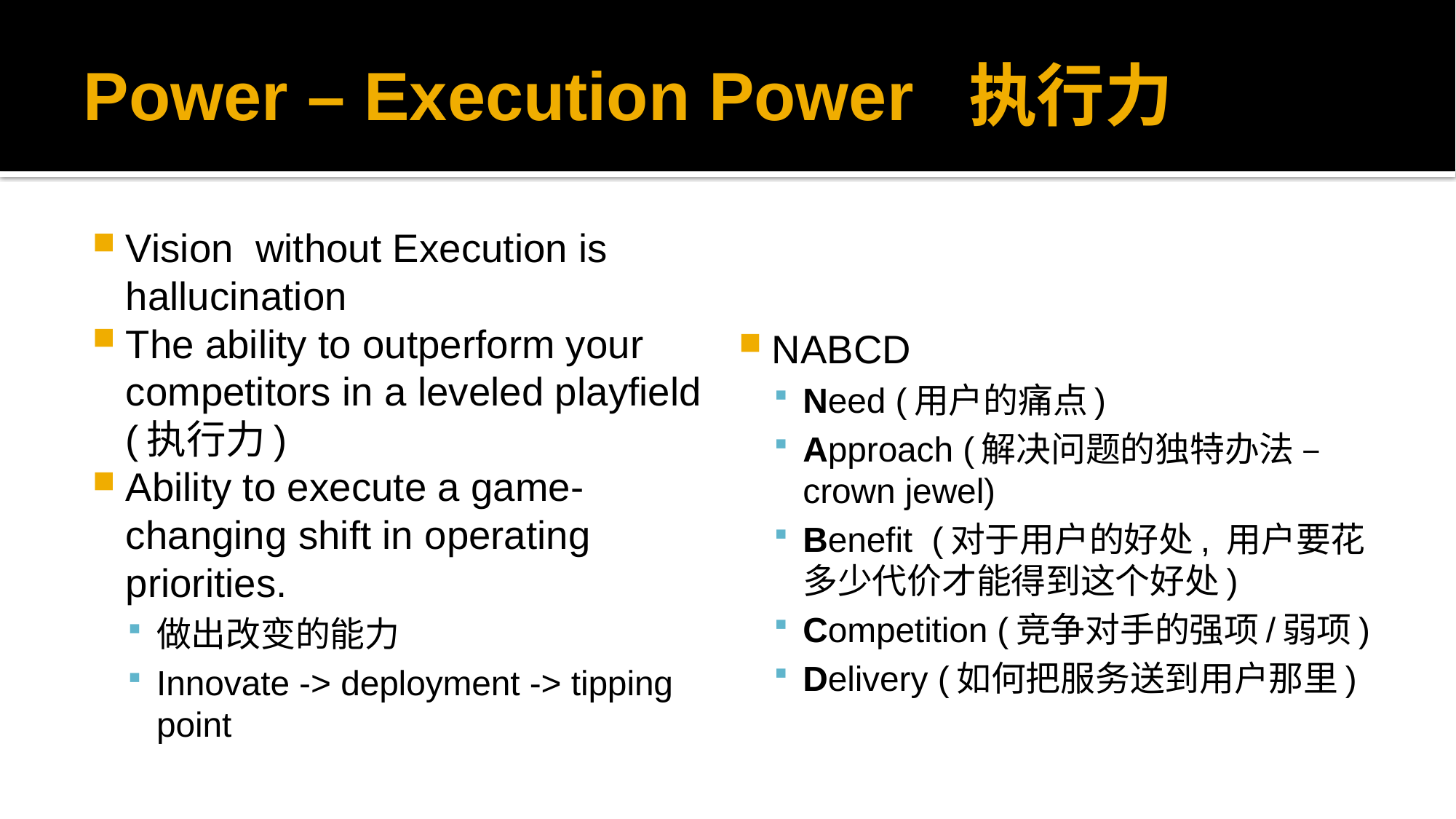

# Power – Execution Power  执行力
Vision  without Execution is hallucination
The ability to outperform your competitors in a leveled playfield (执行力)
Ability to execute a game-changing shift in operating priorities.
做出改变的能力
Innovate -> deployment -> tipping point

NABCD
Need (用户的痛点)
Approach (解决问题的独特办法 – crown jewel)
Benefit  (对于用户的好处, 用户要花多少代价才能得到这个好处)
Competition (竞争对手的强项/弱项)
Delivery (如何把服务送到用户那里)